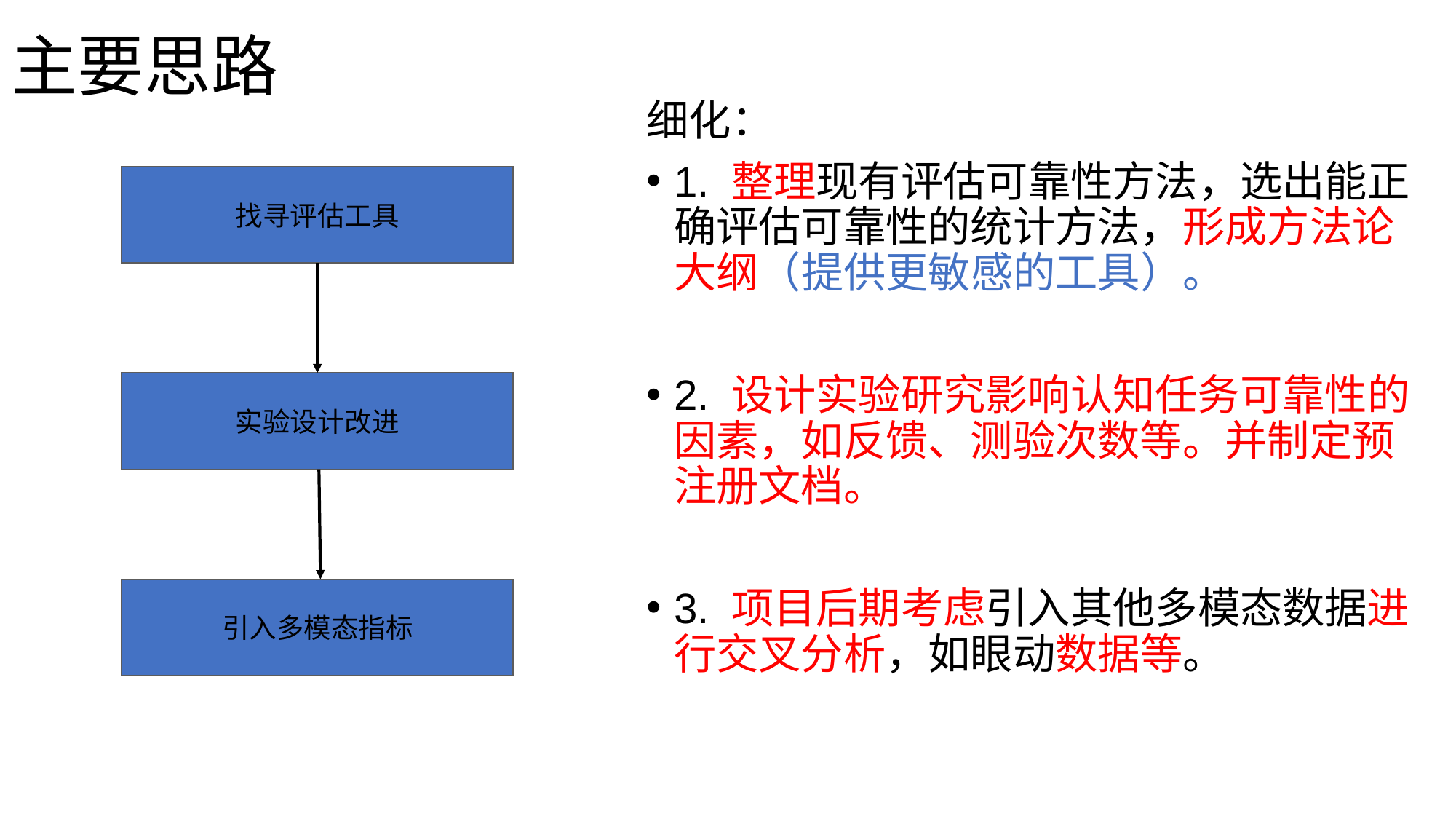

# 主要思路
细化：
1. 整理现有评估可靠性方法，选出能正确评估可靠性的统计方法，形成方法论大纲（提供更敏感的工具）。

2. 设计实验研究影响认知任务可靠性的因素，如反馈、测验次数等。并制定预注册文档。

3. 项目后期考虑引入其他多模态数据进行交叉分析，如眼动数据等。
找寻评估工具
实验设计改进
引入多模态指标